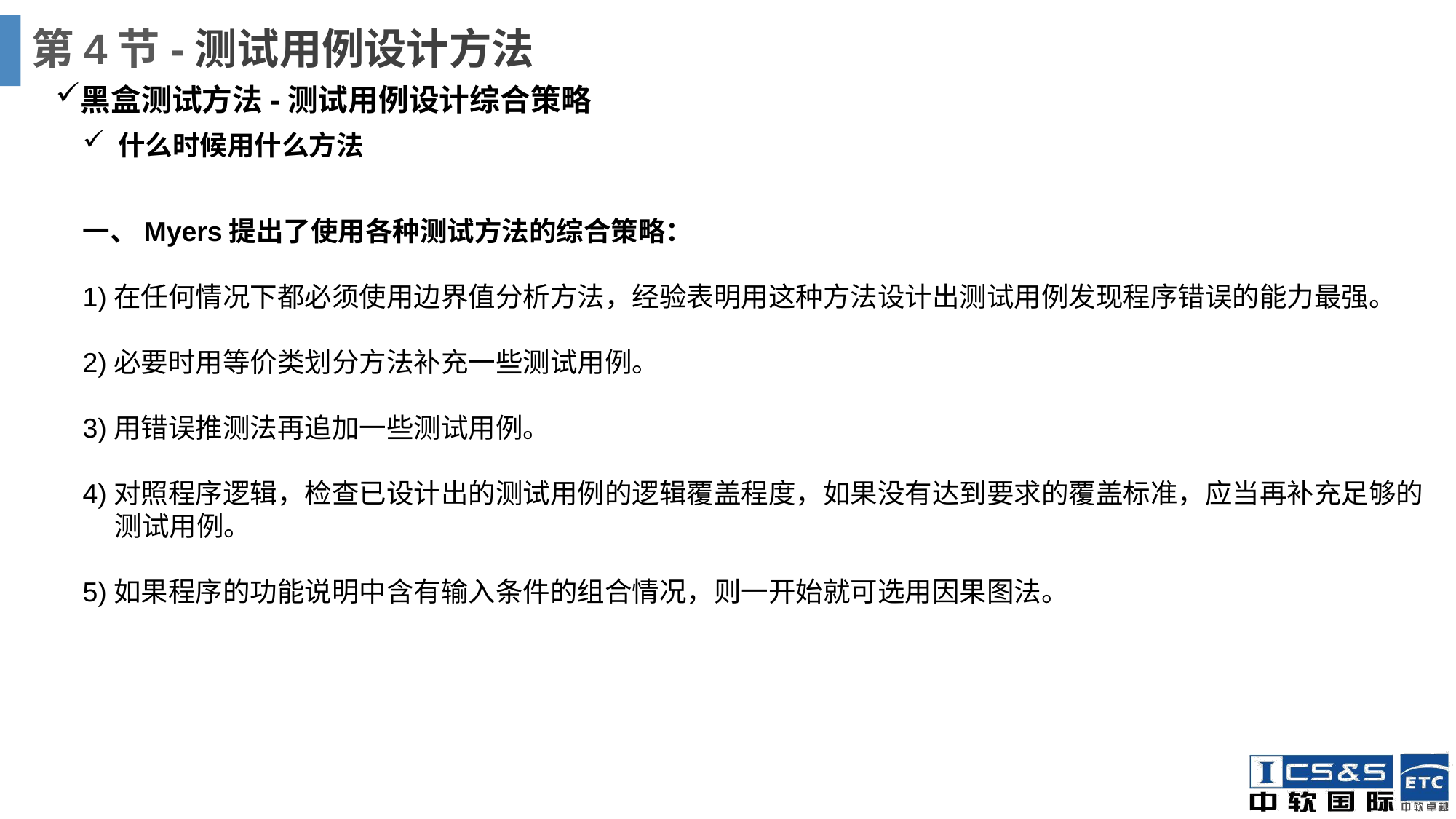

# 第4节-测试用例设计方法
黑盒测试方法-测试用例设计综合策略
 什么时候用什么方法
一、Myers提出了使用各种测试方法的综合策略：
1)在任何情况下都必须使用边界值分析方法，经验表明用这种方法设计出测试用例发现程序错误的能力最强。
2)必要时用等价类划分方法补充一些测试用例。
3)用错误推测法再追加一些测试用例。
4)对照程序逻辑，检查已设计出的测试用例的逻辑覆盖程度，如果没有达到要求的覆盖标准，应当再补充足够的测试用例。
5)如果程序的功能说明中含有输入条件的组合情况，则一开始就可选用因果图法。